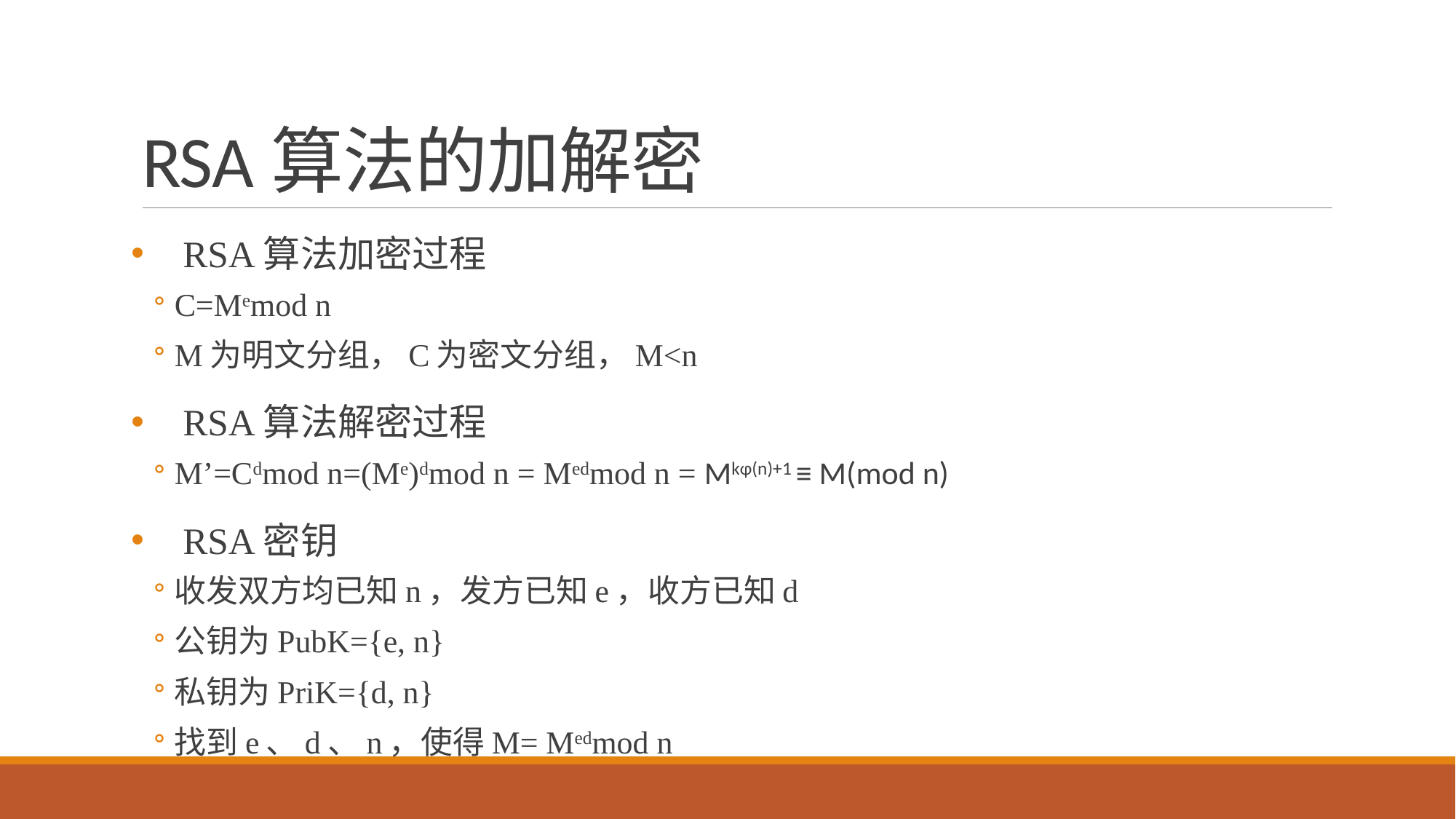

# RSA算法的加解密
RSA算法加密过程
C=Memod n
M为明文分组，C为密文分组，M<n
RSA算法解密过程
M’=Cdmod n=(Me)dmod n = Medmod n = Mkφ(n)+1 ≡ M(mod n)
RSA密钥
收发双方均已知n，发方已知e，收方已知d
公钥为PubK={e, n}
私钥为PriK={d, n}
找到e、d、n，使得M= Medmod n